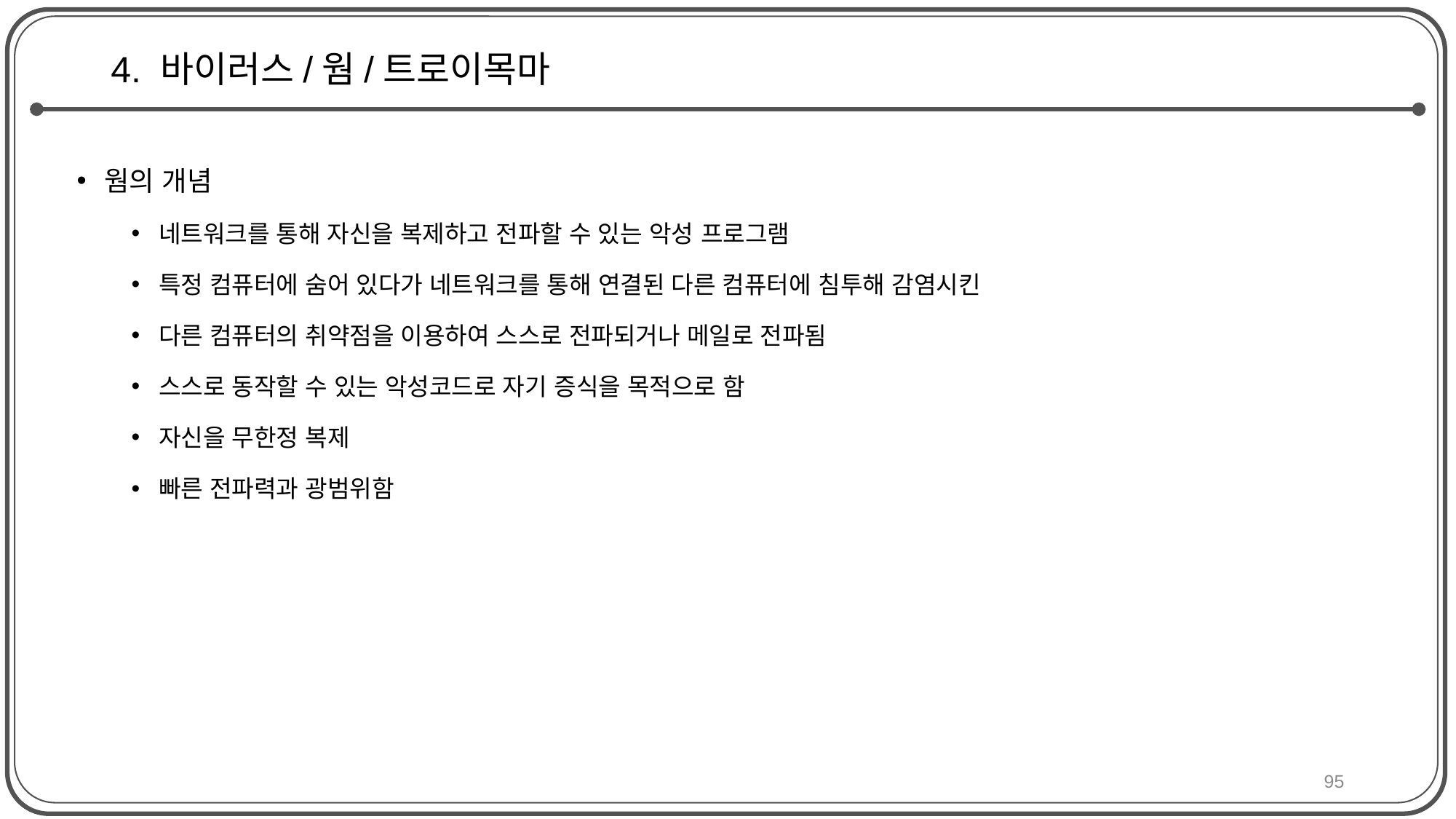

# 4. 바이러스/웜/트로이목마
웜의 개념
네트워크를 통해 자신을 복제하고 전파할 수 있는 악성 프로그램
특정 컴퓨터에 숨어 있다가 네트워크를 통해 연결된 다른 컴퓨터에 침투해 감염시킨
다른 컴퓨터의 취약점을 이용하여 스스로 전파되거나 메일로 전파됨
스스로 동작할 수 있는 악성코드로 자기 증식을 목적으로 함
자신을 무한정 복제
빠른 전파력과 광범위함

95